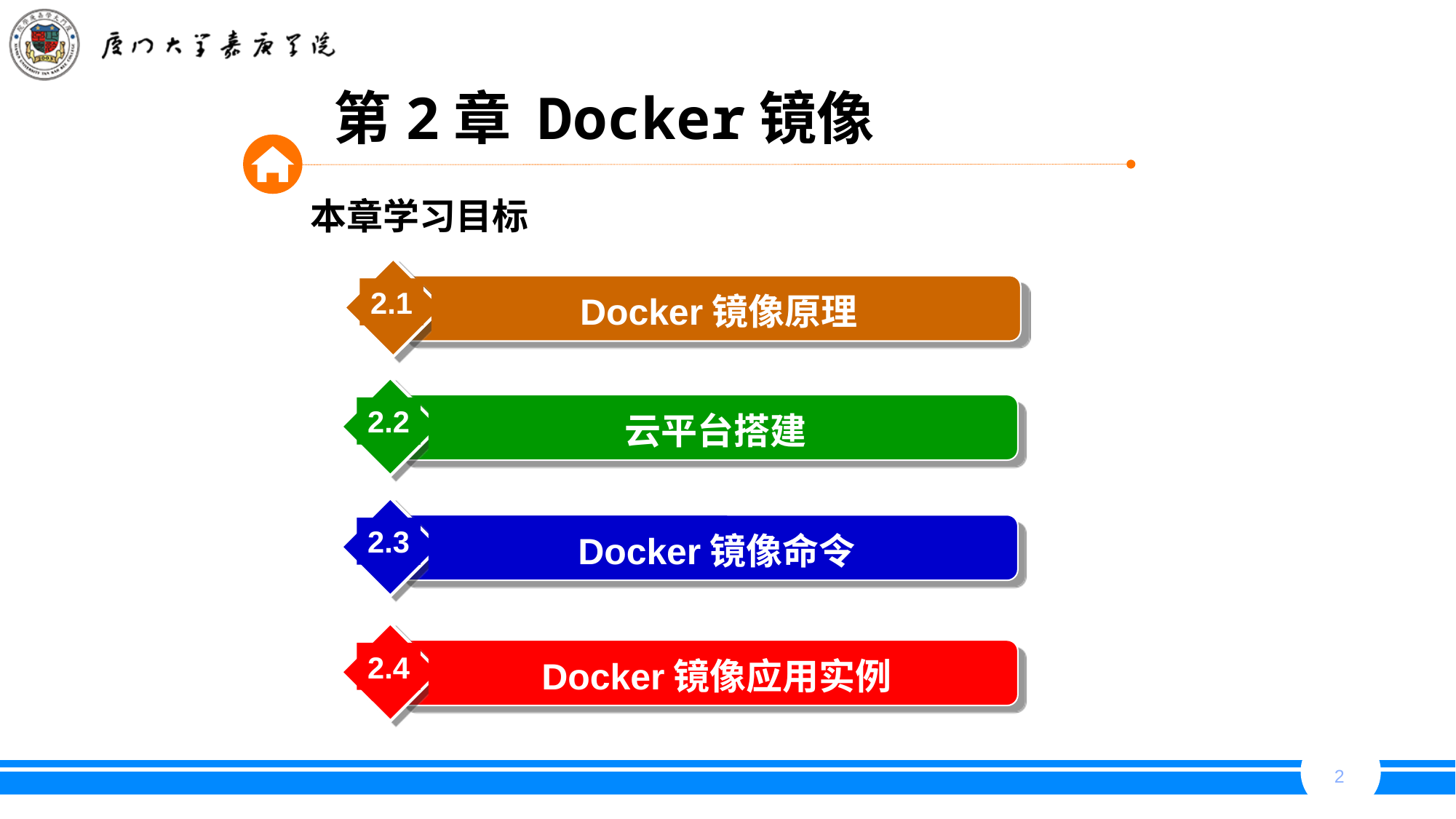

第2章 Docker镜像

本章学习目标

2.1
Docker镜像原理

2.2
云平台搭建

2.3
Docker镜像命令

2.4
Docker镜像应用实例
2